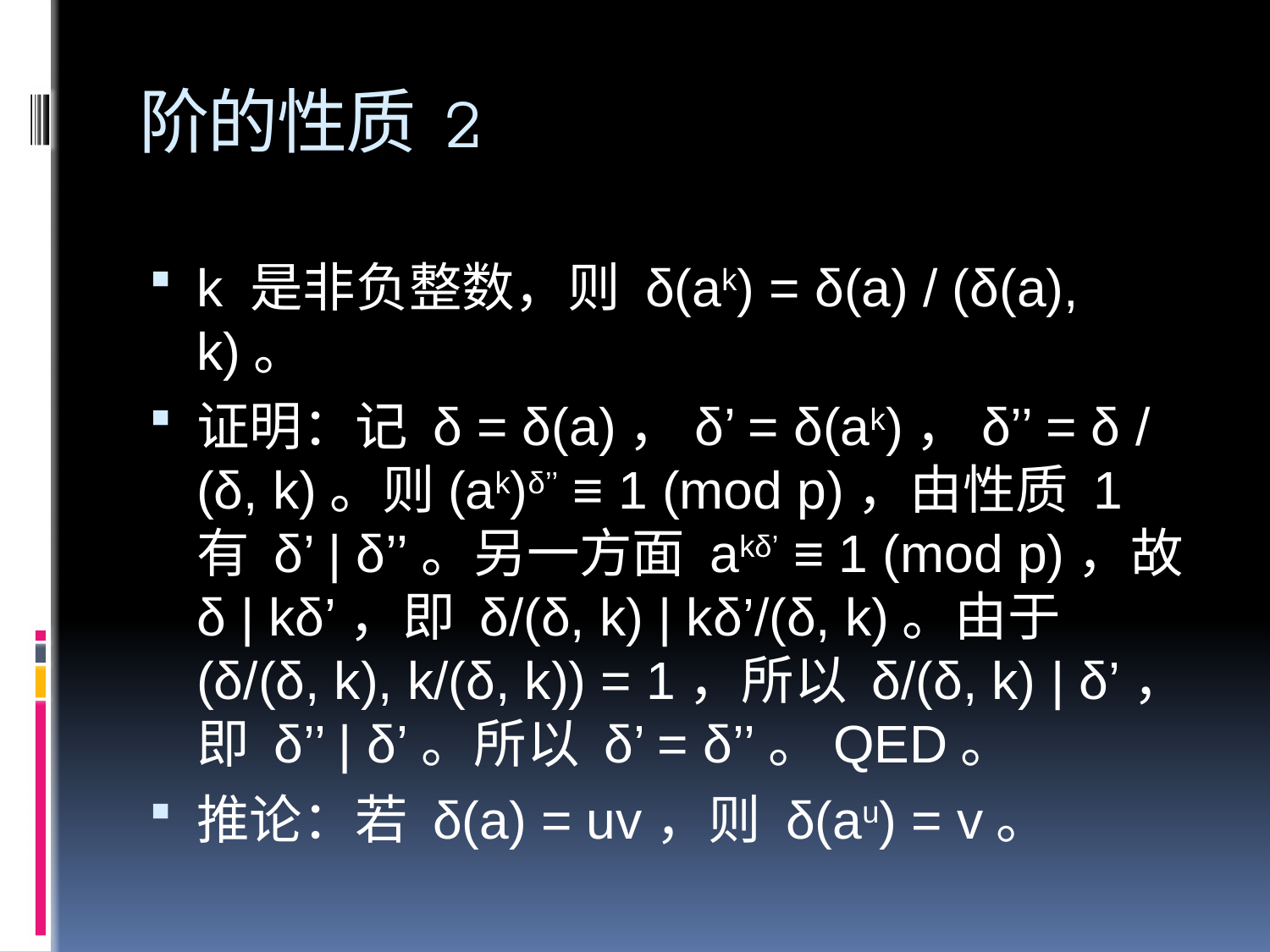

# 阶的性质 2
k 是非负整数，则 δ(ak) = δ(a) / (δ(a), k)。
证明：记 δ = δ(a)，δ’ = δ(ak)，δ’’ = δ / (δ, k)。则(ak)δ’’ ≡ 1 (mod p)，由性质 1 有 δ’ | δ’’。另一方面 akδ’ ≡ 1 (mod p)，故 δ | kδ’，即 δ/(δ, k) | kδ’/(δ, k)。由于 (δ/(δ, k), k/(δ, k)) = 1，所以 δ/(δ, k) | δ’，即 δ’’ | δ’。所以 δ’ = δ’’。QED。
推论：若 δ(a) = uv，则 δ(au) = v。